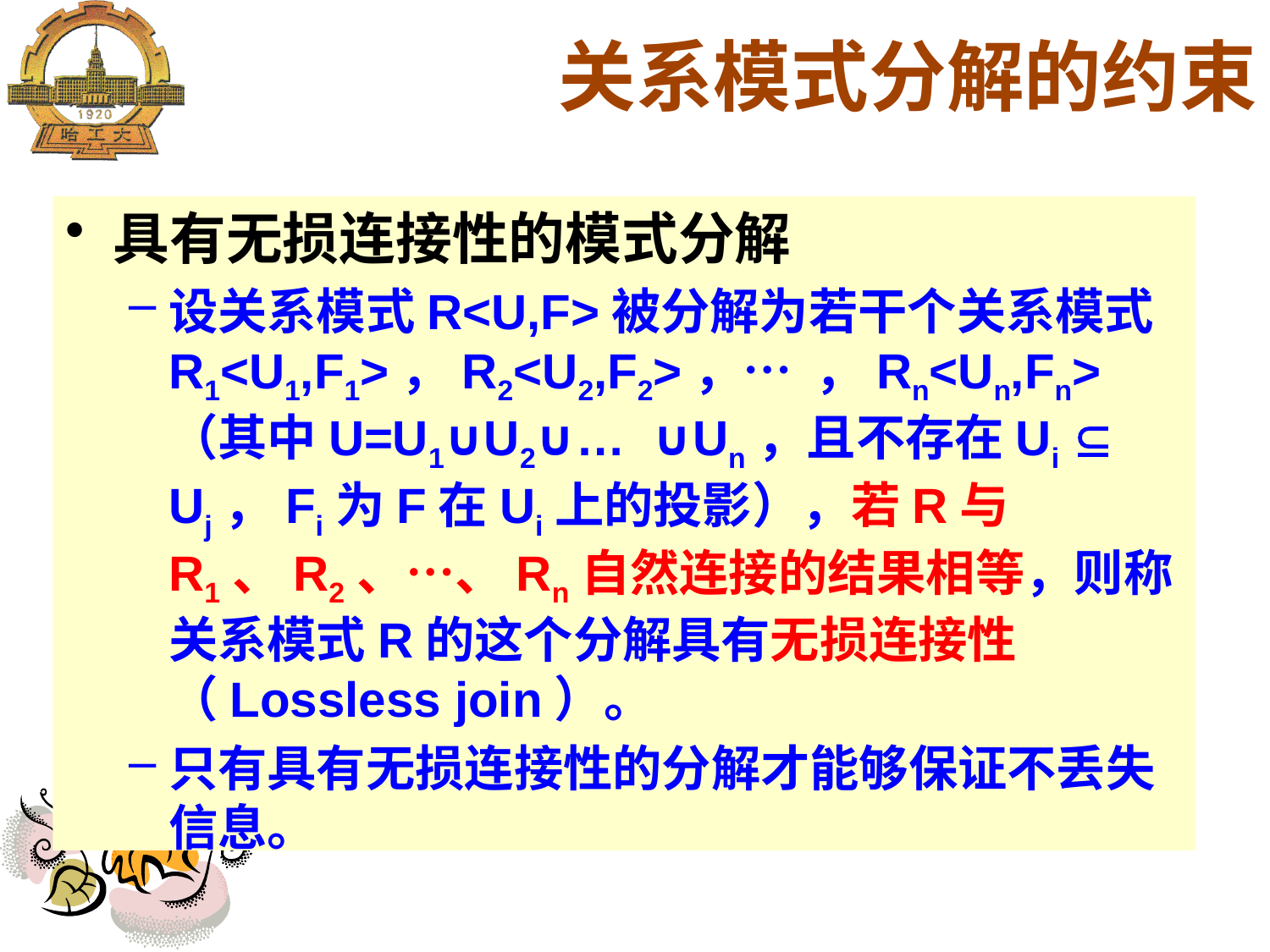

关系模式分解的约束
具有无损连接性的模式分解
设关系模式R<U,F>被分解为若干个关系模式R1<U1,F1>，R2<U2,F2>，…  ，Rn<Un,Fn>（其中U=U1∪U2∪…  ∪Un，且不存在Ui ⊆ Uj，Fi为F在Ui上的投影），若R与R1、R2、…、Rn自然连接的结果相等，则称关系模式R的这个分解具有无损连接性（Lossless join）。
只有具有无损连接性的分解才能够保证不丢失信息。